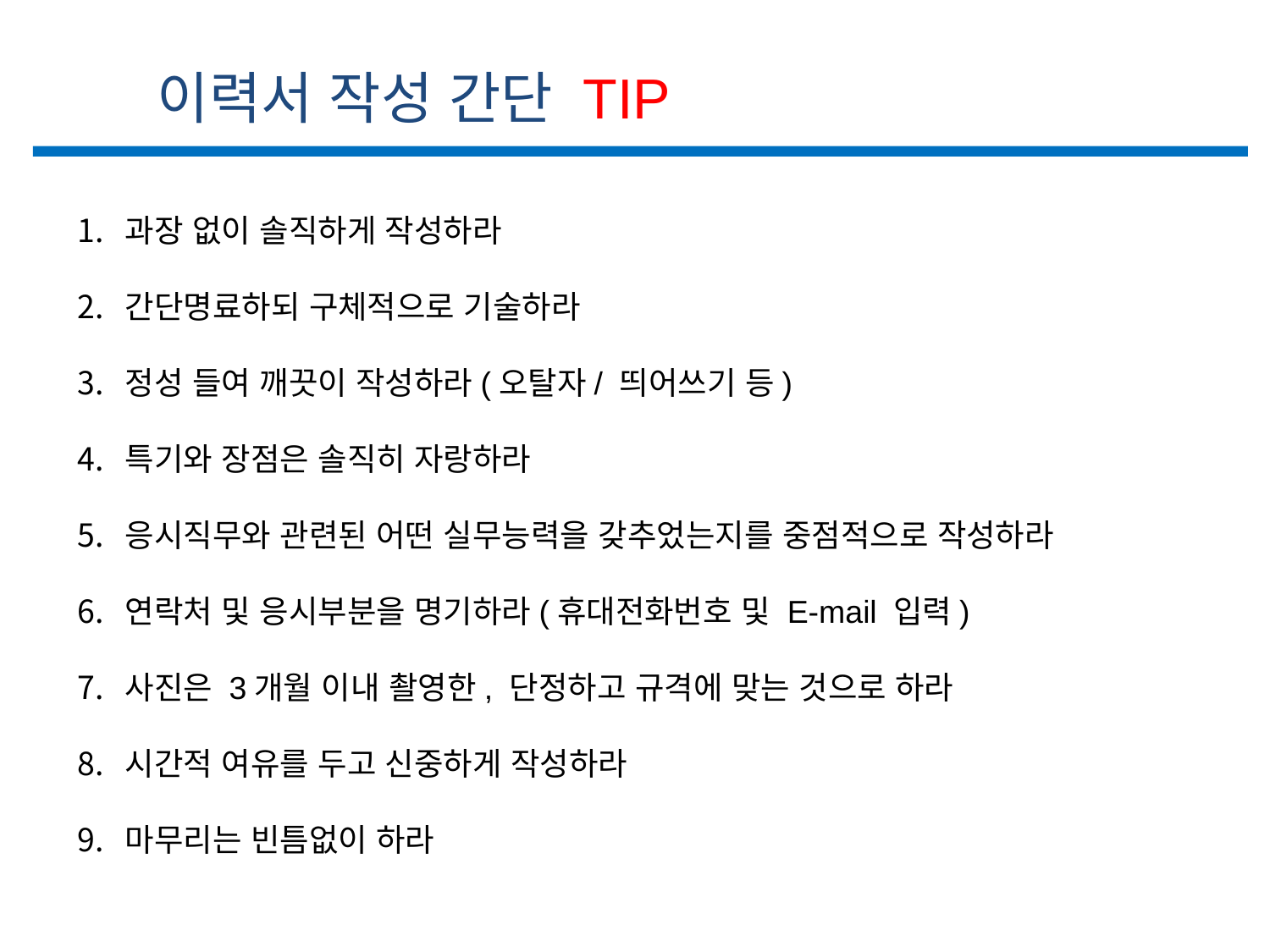

이력서 작성 간단 TIP

과장 없이 솔직하게 작성하라
간단명료하되 구체적으로 기술하라
정성 들여 깨끗이 작성하라(오탈자/ 띄어쓰기 등)
특기와 장점은 솔직히 자랑하라
응시직무와 관련된 어떤 실무능력을 갖추었는지를 중점적으로 작성하라
연락처 및 응시부분을 명기하라(휴대전화번호 및 E-mail 입력)
사진은 3개월 이내 촬영한, 단정하고 규격에 맞는 것으로 하라
시간적 여유를 두고 신중하게 작성하라
마무리는 빈틈없이 하라